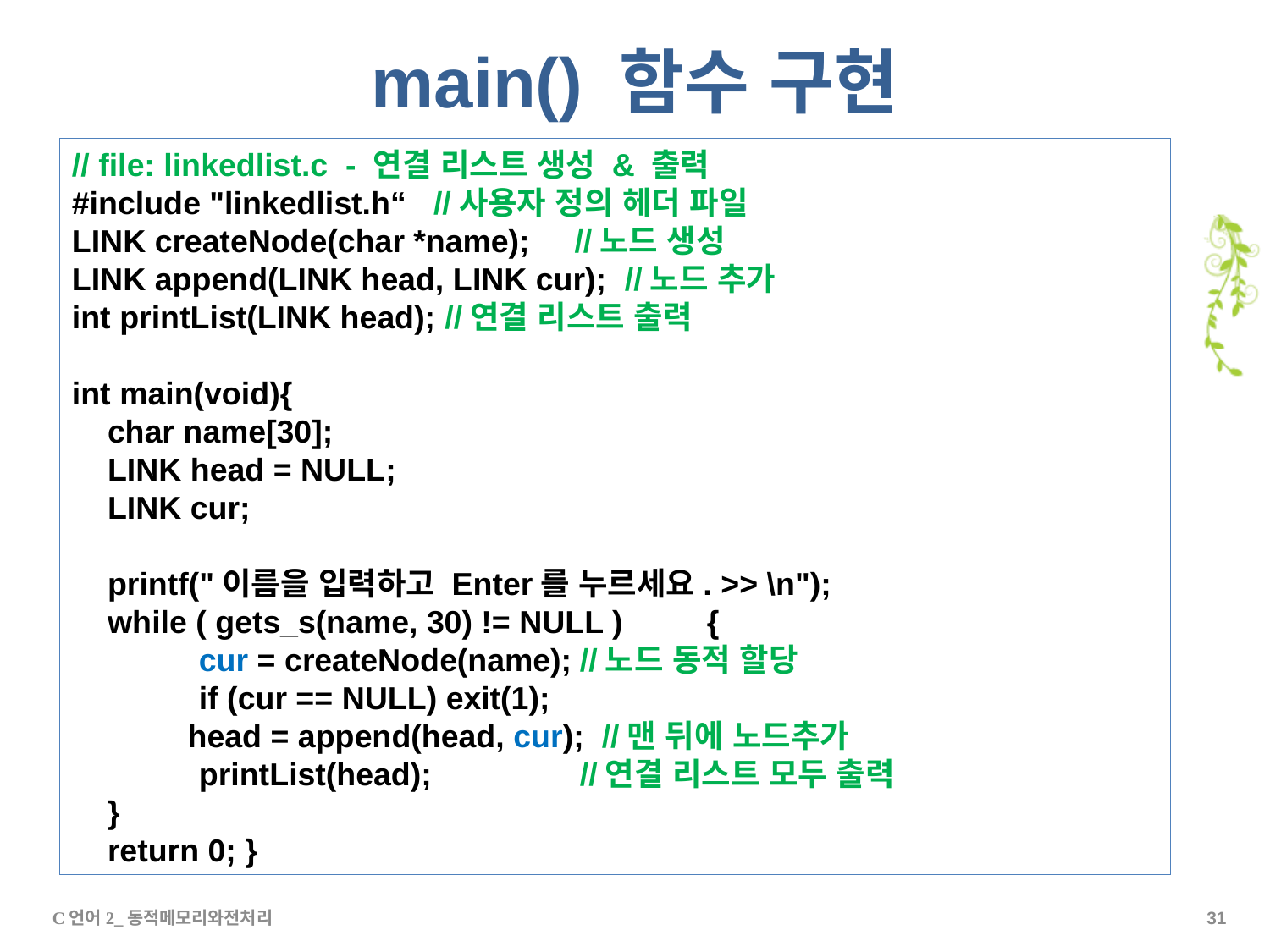

# main() 함수 구현
// file: linkedlist.c  - 연결 리스트 생성 & 출력
#include "linkedlist.h“   //사용자 정의 헤더 파일
LINK createNode(char *name);     //노드 생성
LINK append(LINK head, LINK cur);  //노드 추가
int printList(LINK head); //연결 리스트 출력

int main(void){
    char name[30];
    LINK head = NULL;
    LINK cur;

    printf("이름을 입력하고 Enter를 누르세요. >> \n");
    while ( gets_s(name, 30) != NULL )	{
	cur = createNode(name);	//노드 동적 할당
	if (cur == NULL) exit(1);
             head = append(head, cur);  //맨 뒤에 노드추가
	printList(head);		//연결 리스트 모두 출력
    }
    return 0; }
C언어2_동적메모리와전처리
31